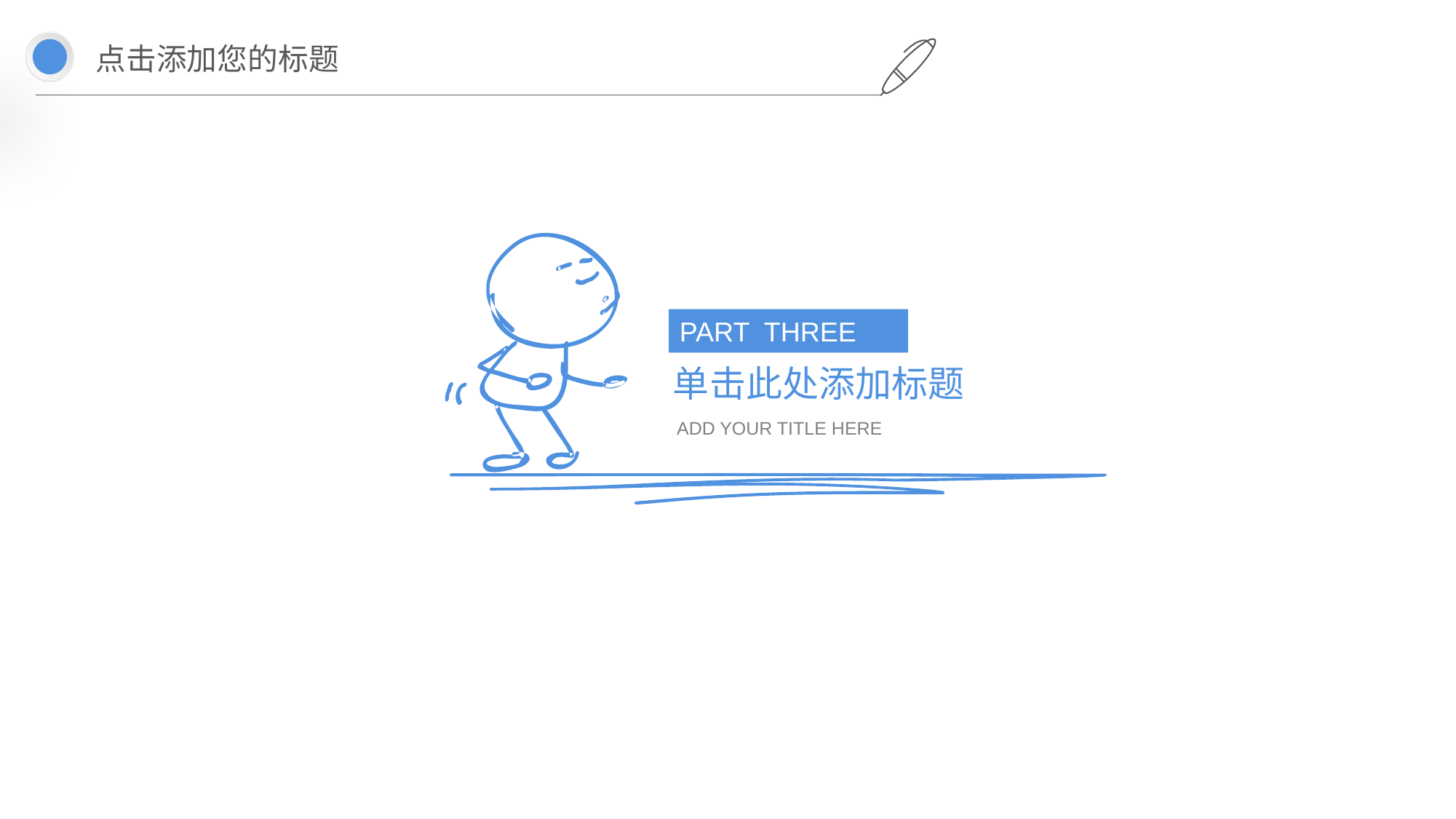

点击添加您的标题

PART  THREE
单击此处添加标题
ADD YOUR TITLE HERE